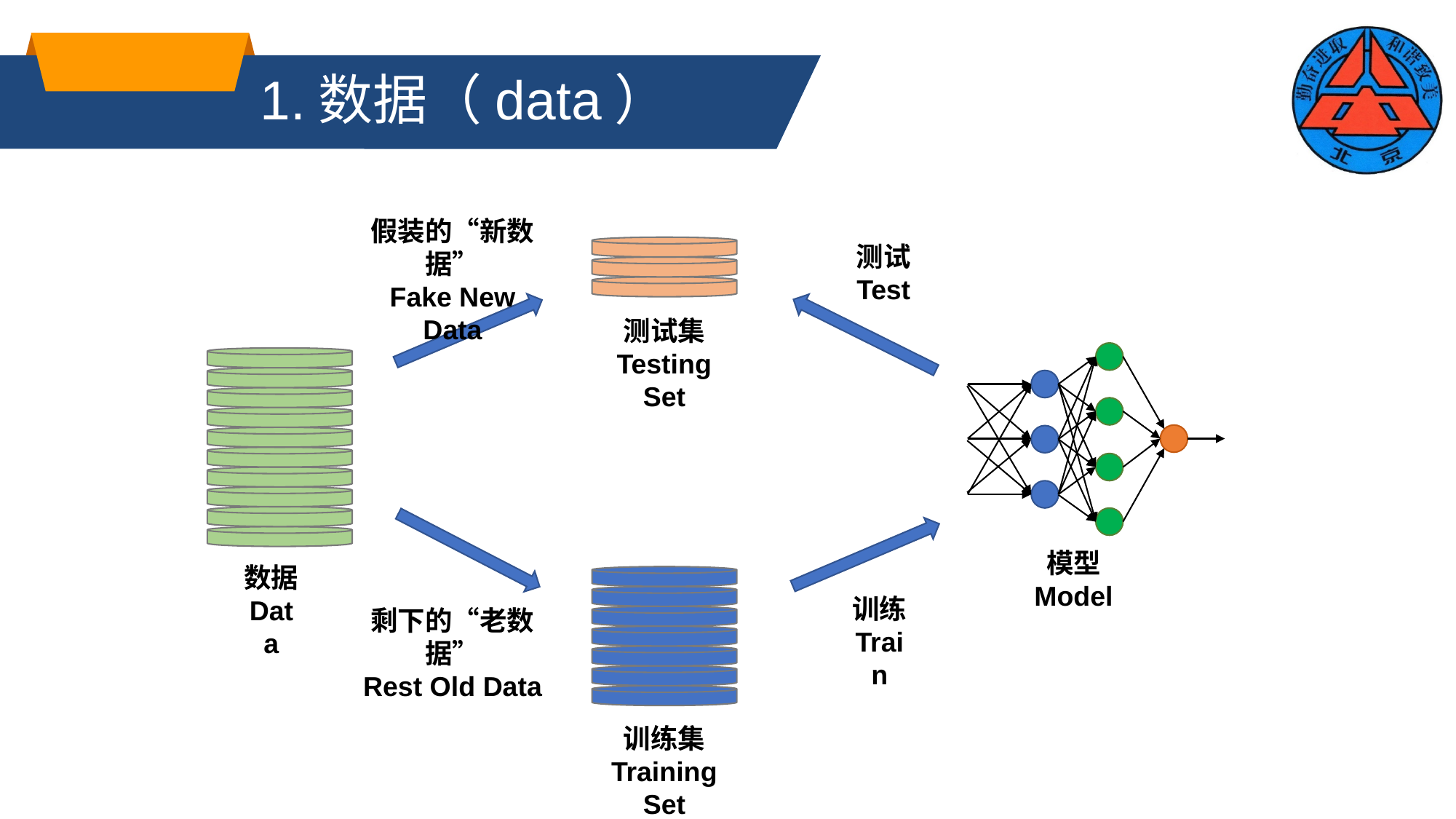

# 1.数据（data）
假装的“新数据”
Fake New Data
测试
Test

测试集
Testing Set

模型
Model

数据
Data

训练
Train
剩下的“老数据”
Rest Old Data

训练集
Training Set